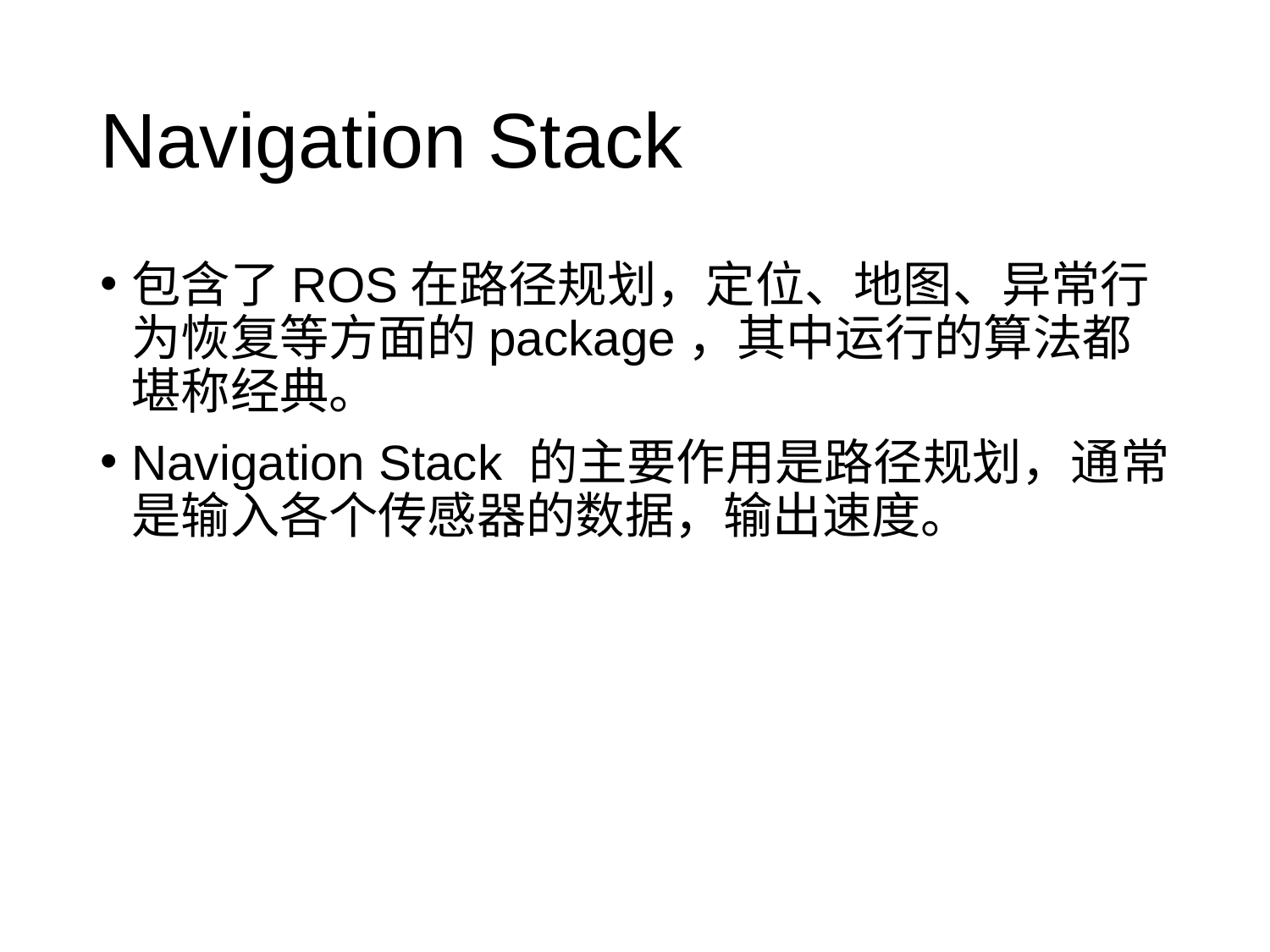

# Navigation Stack
包含了ROS在路径规划，定位、地图、异常行为恢复等方面的package，其中运行的算法都堪称经典。
Navigation Stack 的主要作用是路径规划，通常是输入各个传感器的数据，输出速度。